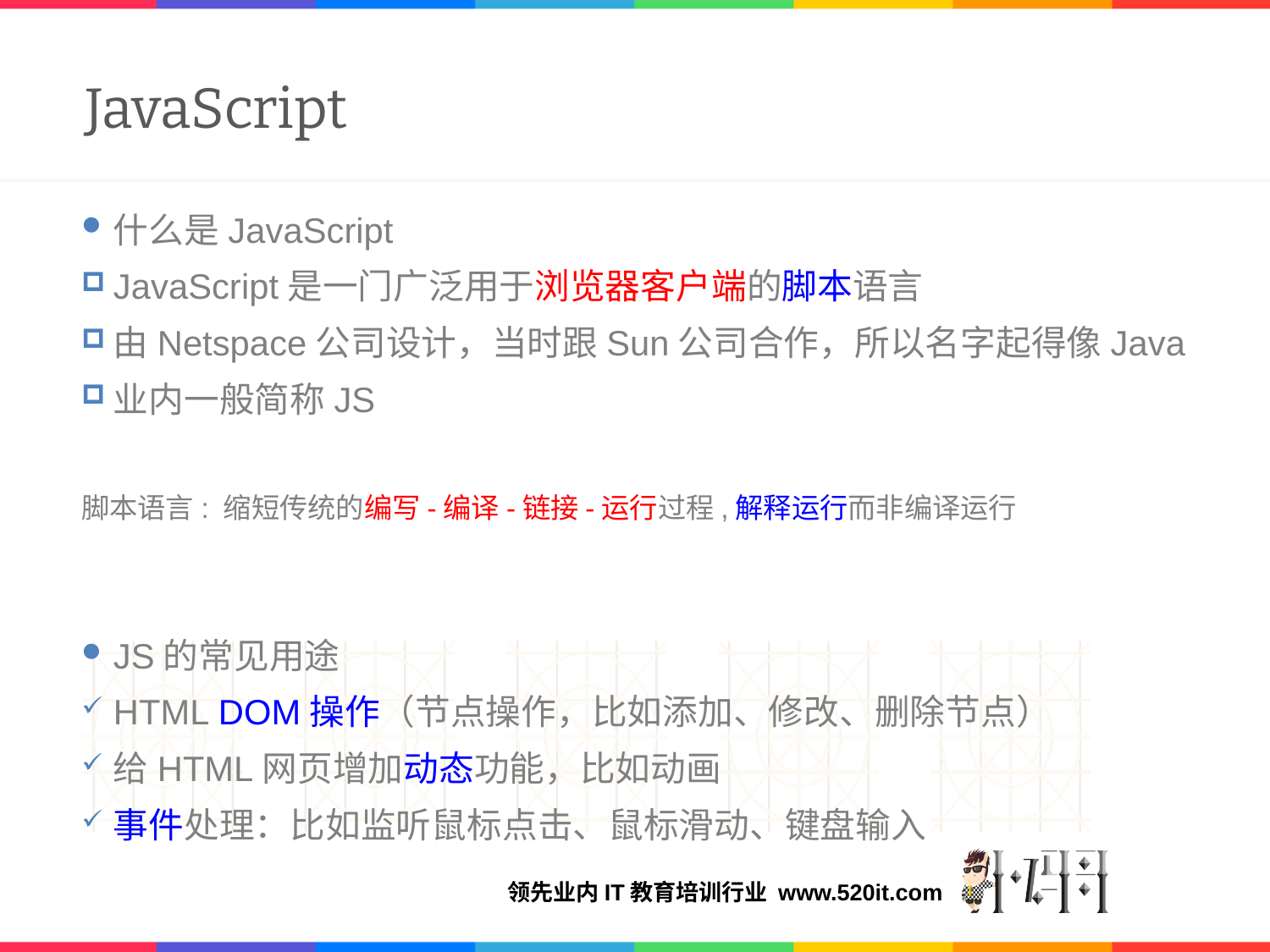

# JavaScript
什么是JavaScript
JavaScript是一门广泛用于浏览器客户端的脚本语言
由Netspace公司设计，当时跟Sun公司合作，所以名字起得像Java
业内一般简称JS

脚本语言: 缩短传统的编写-编译-链接-运行过程,解释运行而非编译运行

JS的常见用途
HTML DOM操作（节点操作，比如添加、修改、删除节点）
给HTML网页增加动态功能，比如动画
事件处理：比如监听鼠标点击、鼠标滑动、键盘输入